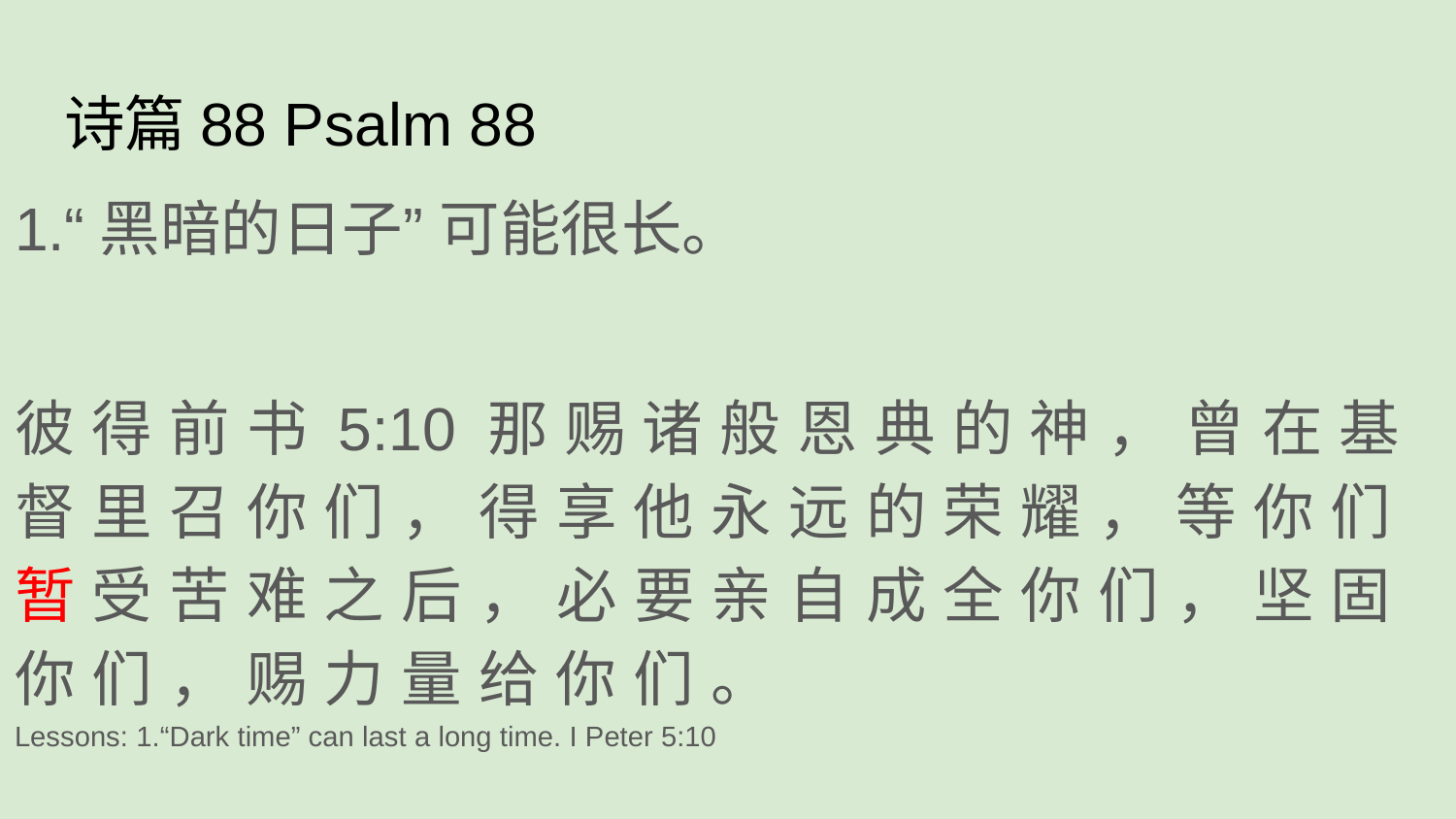

# 诗篇88 Psalm 88
1.“黑暗的日子” 可能很长。

彼 得 前 书 5:10 那 赐 诸 般 恩 典 的 神 ， 曾 在 基 督 里 召 你 们 ， 得 享 他 永 远 的 荣 耀 ， 等 你 们 暂 受 苦 难 之 后 ， 必 要 亲 自 成 全 你 们 ， 坚 固 你 们 ， 赐 力 量 给 你 们 。
Lessons: 1.“Dark time” can last a long time. I Peter 5:10